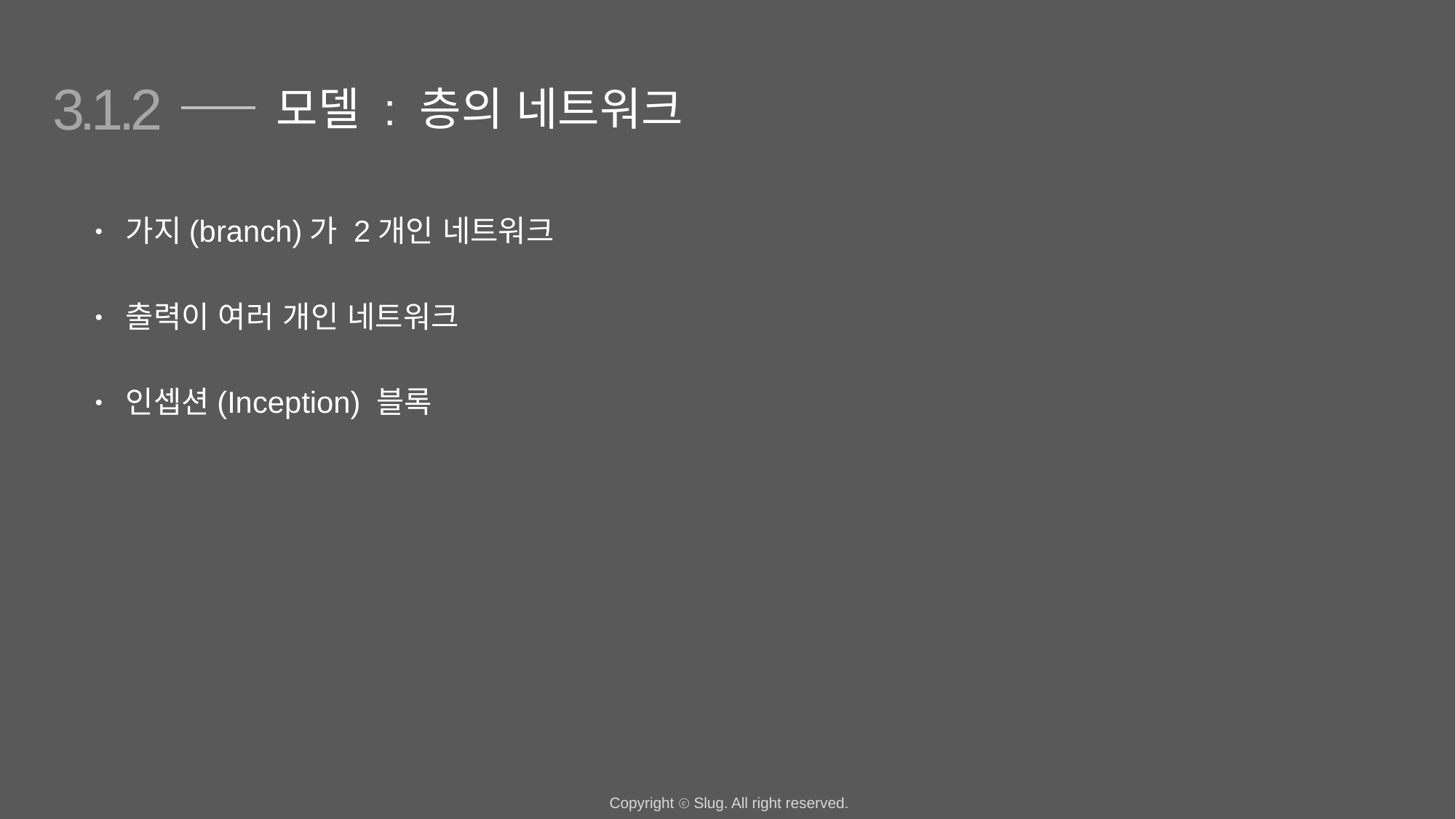

3.1.2
모델 : 층의 네트워크
• 가지(branch)가 2개인 네트워크
• 출력이 여러 개인 네트워크
• 인셉션(Inception) 블록
Copyright ⓒ Slug. All right reserved.